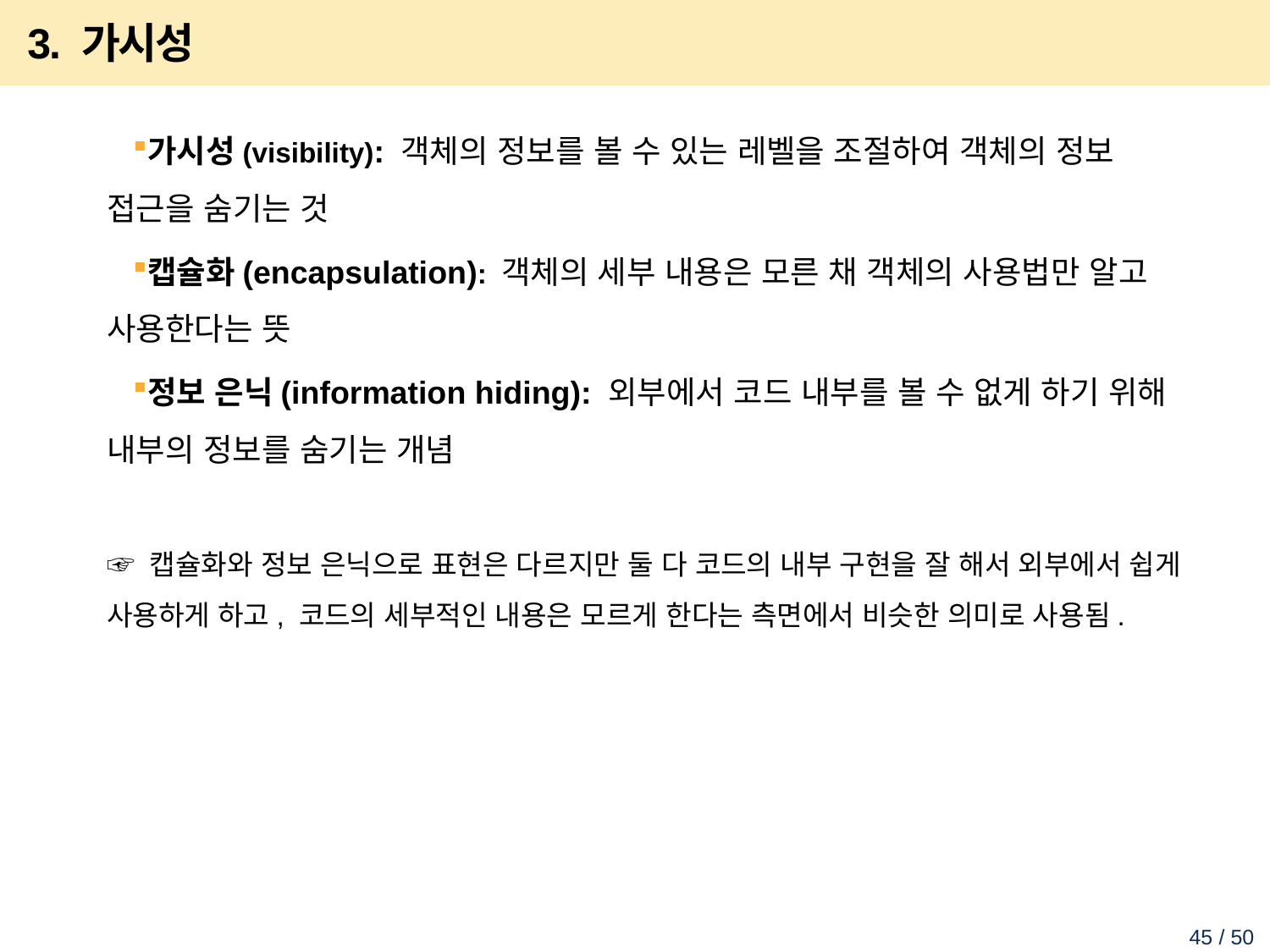

# 3. 가시성
가시성(visibility): 객체의 정보를 볼 수 있는 레벨을 조절하여 객체의 정보 접근을 숨기는 것
캡슐화(encapsulation): 객체의 세부 내용은 모른 채 객체의 사용법만 알고 사용한다는 뜻
정보 은닉(information hiding): 외부에서 코드 내부를 볼 수 없게 하기 위해 내부의 정보를 숨기는 개념

☞ 캡슐화와 정보 은닉으로 표현은 다르지만 둘 다 코드의 내부 구현을 잘 해서 외부에서 쉽게 사용하게 하고, 코드의 세부적인 내용은 모르게 한다는 측면에서 비슷한 의미로 사용됨.